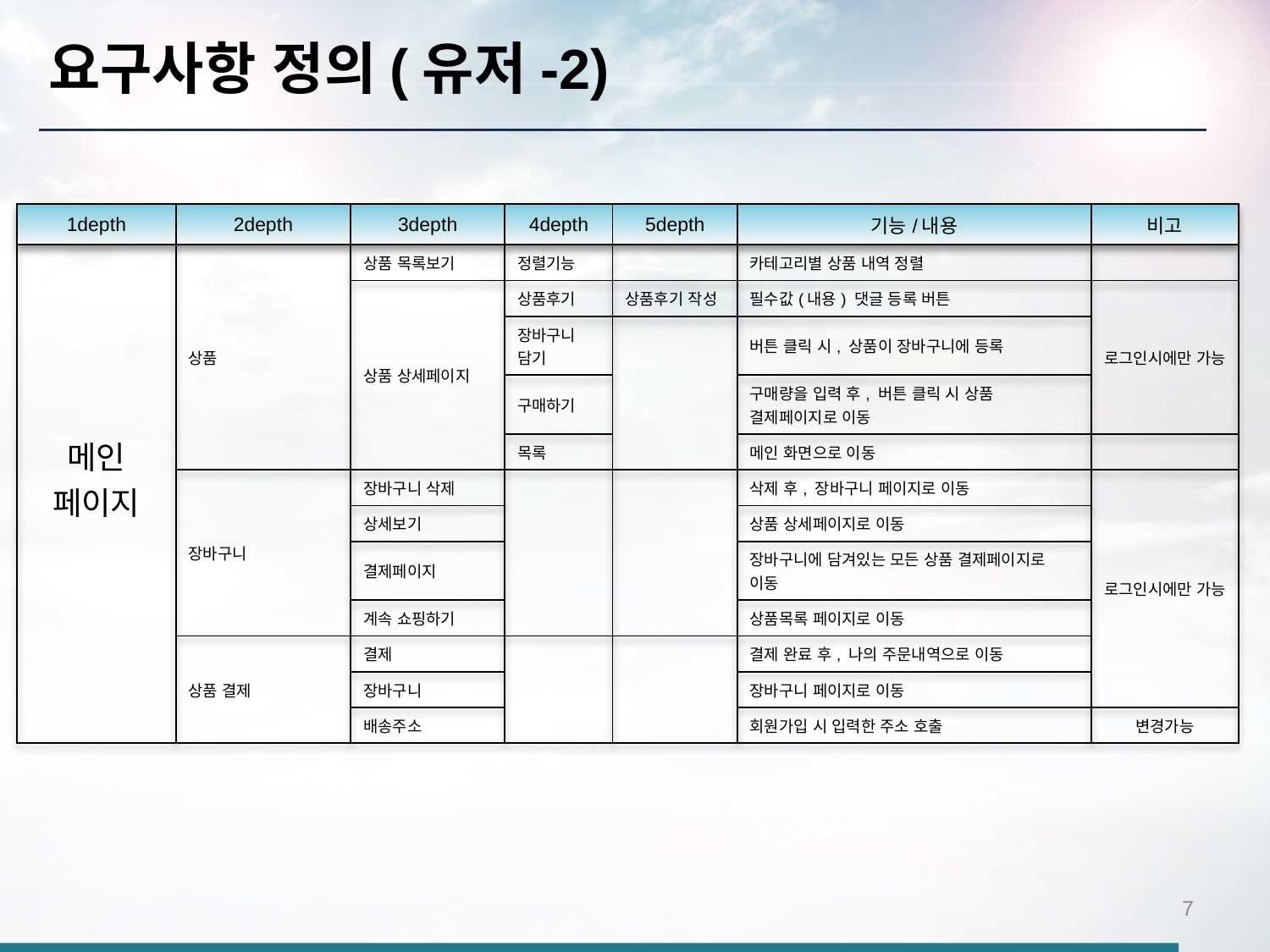

요구사항 정의(유저-2)
| 1depth | 2depth | 3depth | 4depth | 5depth | 기능/내용 | 비고 |
| --- | --- | --- | --- | --- | --- | --- |
| 메인 페이지 | 상품 | 상품 목록보기 | 정렬기능 |  | 카테고리별 상품 내역 정렬 |  |
|  |  | 상품 상세페이지 | 상품후기 | 상품후기 작성 | 필수값(내용) 댓글 등록 버튼 | 로그인시에만 가능 |
|  |  |  | 장바구니 담기 |  | 버튼 클릭 시, 상품이 장바구니에 등록 |  |
|  |  |  | 구매하기 |  | 구매량을 입력 후, 버튼 클릭 시 상품 결제페이지로 이동 |  |
|  |  |  | 목록 |  | 메인 화면으로 이동 |  |
|  | 장바구니 | 장바구니 삭제 |  |  | 삭제 후, 장바구니 페이지로 이동 | 로그인시에만 가능 |
|  |  | 상세보기 |  |  | 상품 상세페이지로 이동 |  |
|  |  | 결제페이지 |  |  | 장바구니에 담겨있는 모든 상품 결제페이지로 이동 |  |
|  |  | 계속 쇼핑하기 |  |  | 상품목록 페이지로 이동 |  |
|  | 상품 결제 | 결제 |  |  | 결제 완료 후, 나의 주문내역으로 이동 |  |
|  |  | 장바구니 |  |  | 장바구니 페이지로 이동 |  |
|  |  | 배송주소 |  |  | 회원가입 시 입력한 주소 호출 | 변경가능 |
7